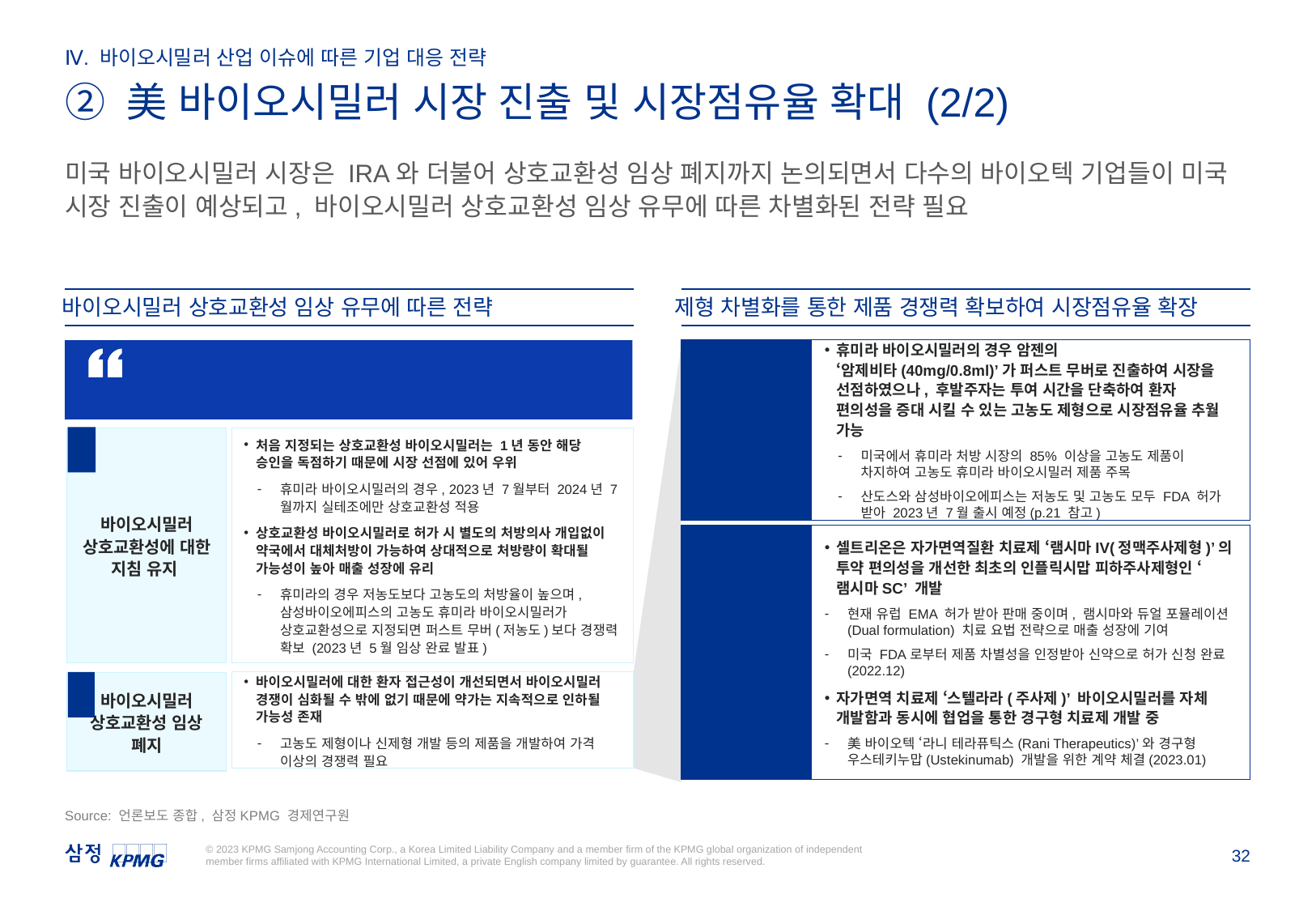

Ⅳ. 바이오시밀러 산업 이슈에 따른 기업 대응 전략
② 美 바이오시밀러 시장 진출 및 시장점유율 확대 (2/2)
미국 바이오시밀러 시장은 IRA와 더불어 상호교환성 임상 폐지까지 논의되면서 다수의 바이오텍 기업들이 미국 시장 진출이 예상되고, 바이오시밀러 상호교환성 임상 유무에 따른 차별화된 전략 필요
바이오시밀러 상호교환성 임상 유무에 따른 전략
제형 차별화를 통한 제품 경쟁력 확보하여 시장점유율 확장
휴미라 바이오시밀러의 경우 암젠의 ‘암제비타(40mg/0.8ml)’가 퍼스트 무버로 진출하여 시장을 선점하였으나, 후발주자는 투여 시간을 단축하여 환자 편의성을 증대 시킬 수 있는 고농도 제형으로 시장점유율 추월 가능
미국에서 휴미라 처방 시장의 85% 이상을 고농도 제품이 차지하여 고농도 휴미라 바이오시밀러 제품 주목
산도스와 삼성바이오에피스는 저농도 및 고농도 모두 FDA 허가 받아 2023년 7월 출시 예정(p.21 참고)
고농도 제형 개발하여 다양성 확보
미국 바이오시밀러 시장은 허가된 모든 바이오시밀러 상호 교체가 가능한 유럽과는 차별화된 전략 필요”

1
처음 지정되는 상호교환성 바이오시밀러는 1년 동안 해당 승인을 독점하기 때문에 시장 선점에 있어 우위
휴미라 바이오시밀러의 경우, 2023년 7월부터 2024년 7월까지 실테조에만 상호교환성 적용
상호교환성 바이오시밀러로 허가 시 별도의 처방의사 개입없이 약국에서 대체처방이 가능하여 상대적으로 처방량이 확대될 가능성이 높아 매출 성장에 유리
휴미라의 경우 저농도보다 고농도의 처방율이 높으며, 삼성바이오에피스의 고농도 휴미라 바이오시밀러가 상호교환성으로 지정되면 퍼스트 무버(저농도)보다 경쟁력 확보 (2023년 5월 임상 완료 발표)
바이오시밀러 상호교환성에 대한 지침 유지
셀트리온은 자가면역질환 치료제 ‘램시마IV(정맥주사제형)’의 투약 편의성을 개선한 최초의 인플릭시맙 피하주사제형인 ‘램시마SC’ 개발
현재 유럽 EMA 허가 받아 판매 중이며, 램시마와 듀얼 포뮬레이션(Dual formulation) 치료 요법 전략으로 매출 성장에 기여
미국 FDA로부터 제품 차별성을 인정받아 신약으로 허가 신청 완료  (2022.12)
자가면역 치료제 ‘스텔라라(주사제)’ 바이오시밀러를 자체 개발함과 동시에 협업을 통한 경구형 치료제 개발 중
美 바이오텍 ‘라니 테라퓨틱스(Rani Therapeutics)’와 경구형 우스테키누맙(Ustekinumab) 개발을 위한 계약 체결(2023.01)
신제형 개발로 치료 옵션 확장
2
바이오시밀러에 대한 환자 접근성이 개선되면서 바이오시밀러 경쟁이 심화될 수 밖에 없기 때문에 약가는 지속적으로 인하될 가능성 존재
고농도 제형이나 신제형 개발 등의 제품을 개발하여 가격 이상의 경쟁력 필요
바이오시밀러 상호교환성 임상 폐지
Source: 언론보도 종합, 삼정KPMG 경제연구원